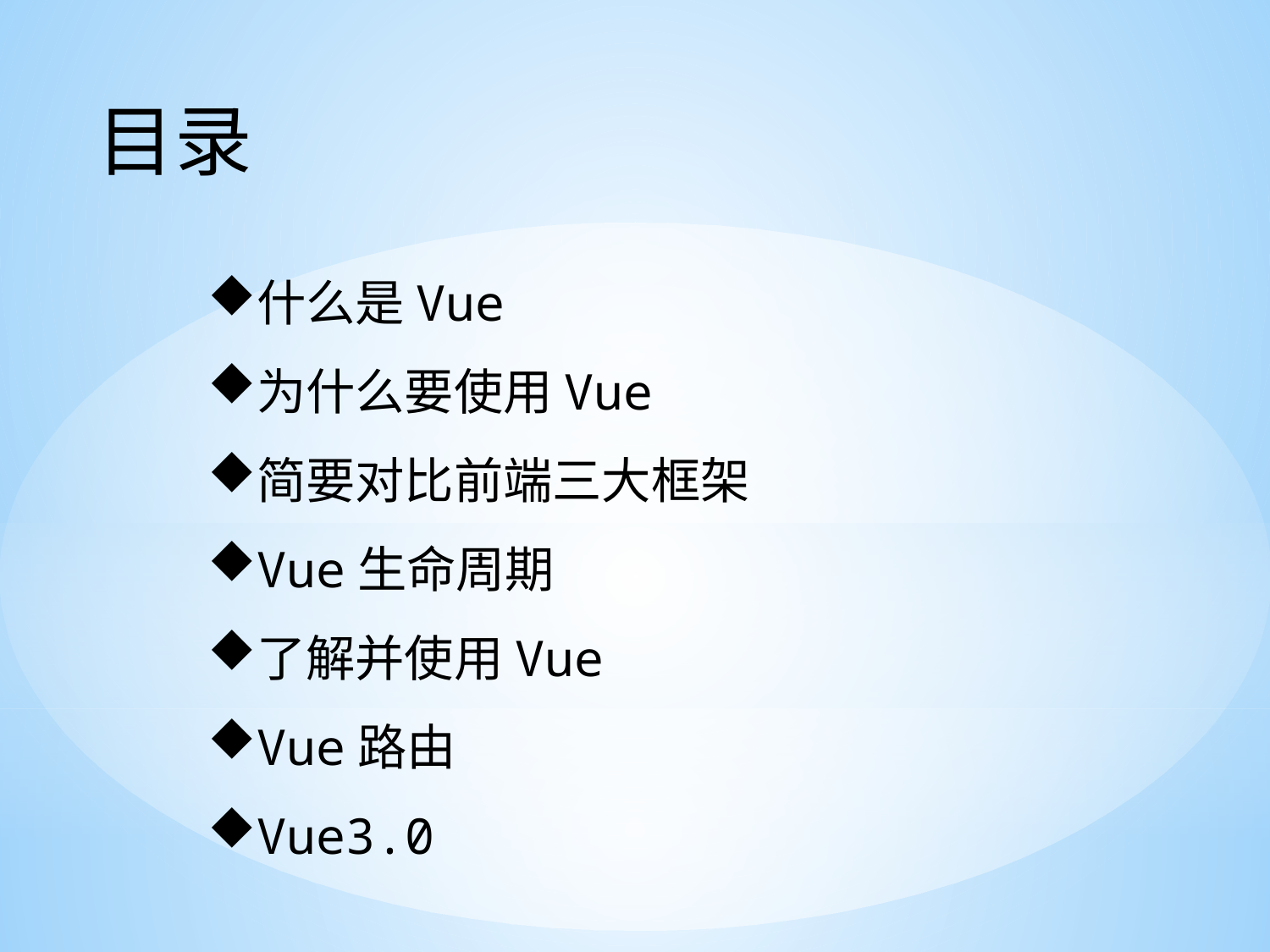

目录
什么是Vue
为什么要使用Vue
简要对比前端三大框架
Vue生命周期
了解并使用Vue
Vue路由
Vue3.0